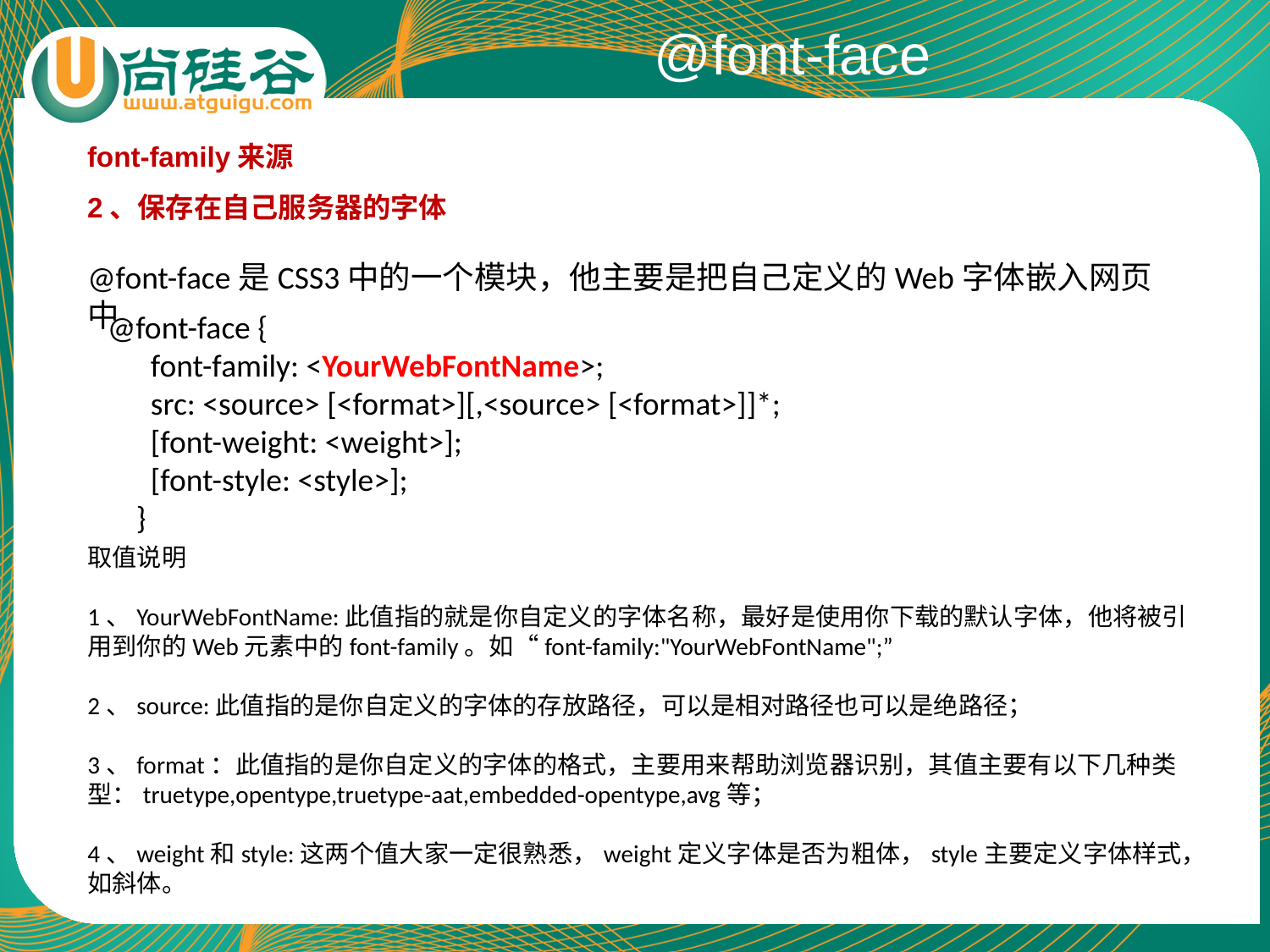

# @font-face
font-family来源
2、保存在自己服务器的字体
@font-face是CSS3中的一个模块，他主要是把自己定义的Web字体嵌入网页中.
@font-face {
      font-family: <YourWebFontName>;
      src: <source> [<format>][,<source> [<format>]]*;
      [font-weight: <weight>];
      [font-style: <style>];
    }
取值说明

1、YourWebFontName:此值指的就是你自定义的字体名称，最好是使用你下载的默认字体，他将被引用到你的Web元素中的font-family。如“font-family:"YourWebFontName";”

2、source:此值指的是你自定义的字体的存放路径，可以是相对路径也可以是绝路径；

3、format：此值指的是你自定义的字体的格式，主要用来帮助浏览器识别，其值主要有以下几种类型：truetype,opentype,truetype-aat,embedded-opentype,avg等；

4、weight和style:这两个值大家一定很熟悉，weight定义字体是否为粗体，style主要定义字体样式，如斜体。